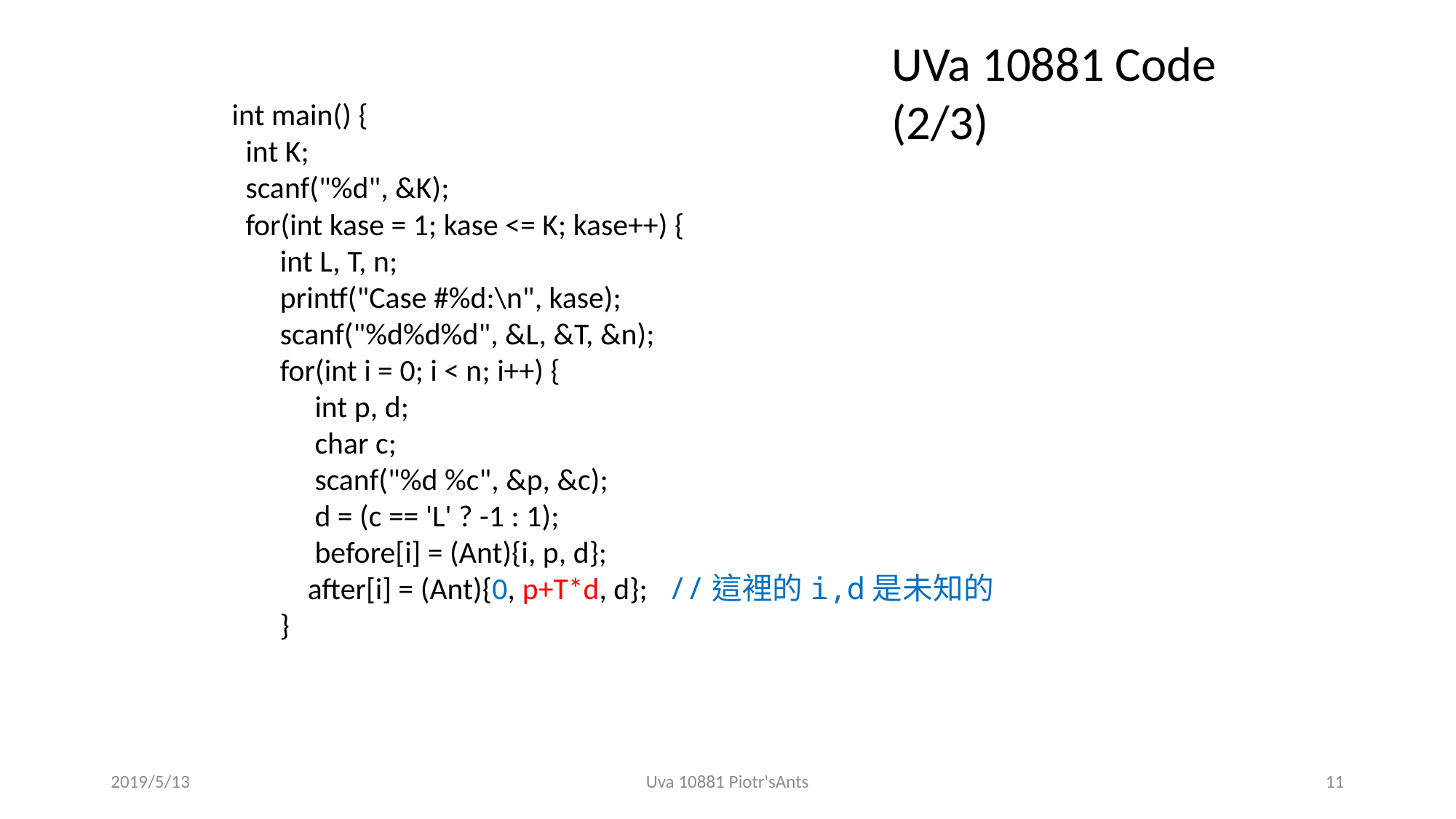

UVa 10881 Code (2/3)
int main() {
  int K;
  scanf("%d", &K);
  for(int kase = 1; kase <= K; kase++) {
       int L, T, n;
       printf("Case #%d:\n", kase);
       scanf("%d%d%d", &L, &T, &n);
       for(int i = 0; i < n; i++) {
            int p, d;
            char c;
            scanf("%d %c", &p, &c);
            d = (c == 'L' ? -1 : 1);
            before[i] = (Ant){i, p, d};
           after[i] = (Ant){0, p+T*d, d};   //這裡的i,d是未知的
       }
2019/5/13
Uva 10881 Piotr'sAnts
11